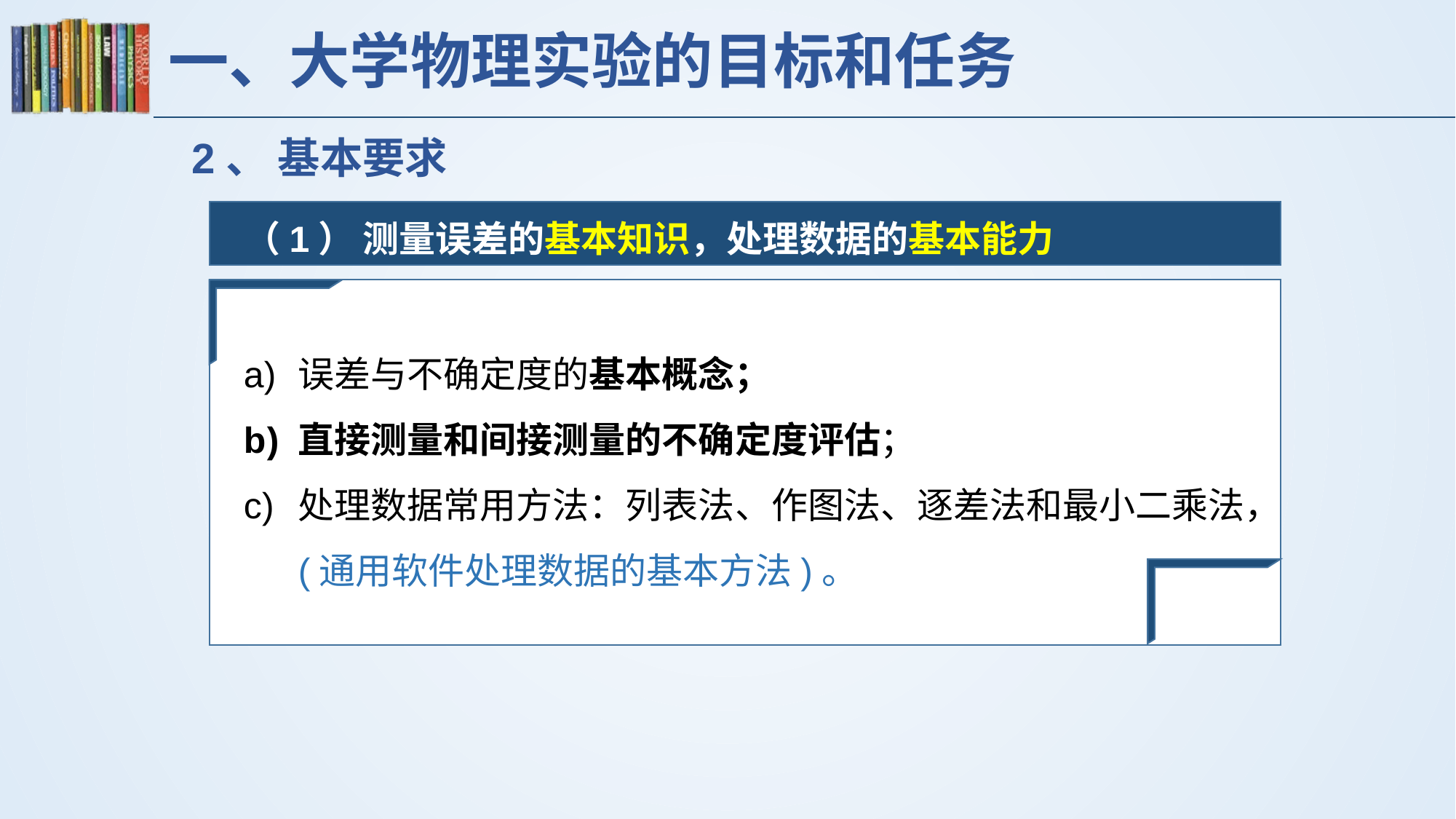

# 一、大学物理实验的目标和任务
2、 基本要求

（1） 测量误差的基本知识，处理数据的基本能力

误差与不确定度的基本概念；
直接测量和间接测量的不确定度评估；
处理数据常用方法：列表法、作图法、逐差法和最小二乘法，(通用软件处理数据的基本方法)。